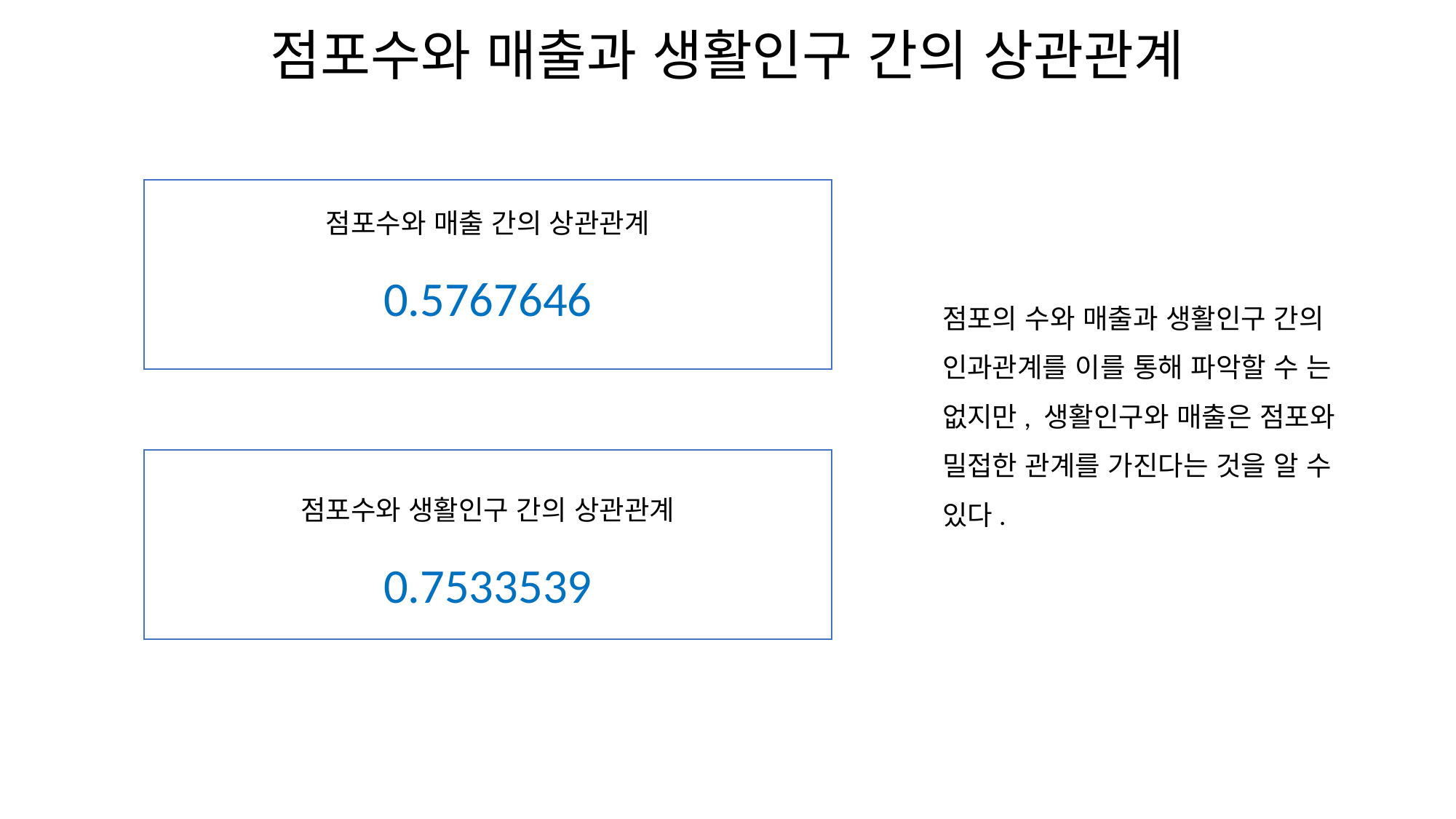

# 점포수와 매출과 생활인구 간의 상관관계
점포수와 매출 간의 상관관계
0.5767646

점포의 수와 매출과 생활인구 간의 인과관계를 이를 통해 파악할 수 는 없지만, 생활인구와 매출은 점포와 밀접한 관계를 가진다는 것을 알 수 있다.

점포수와 생활인구 간의 상관관계
0.7533539